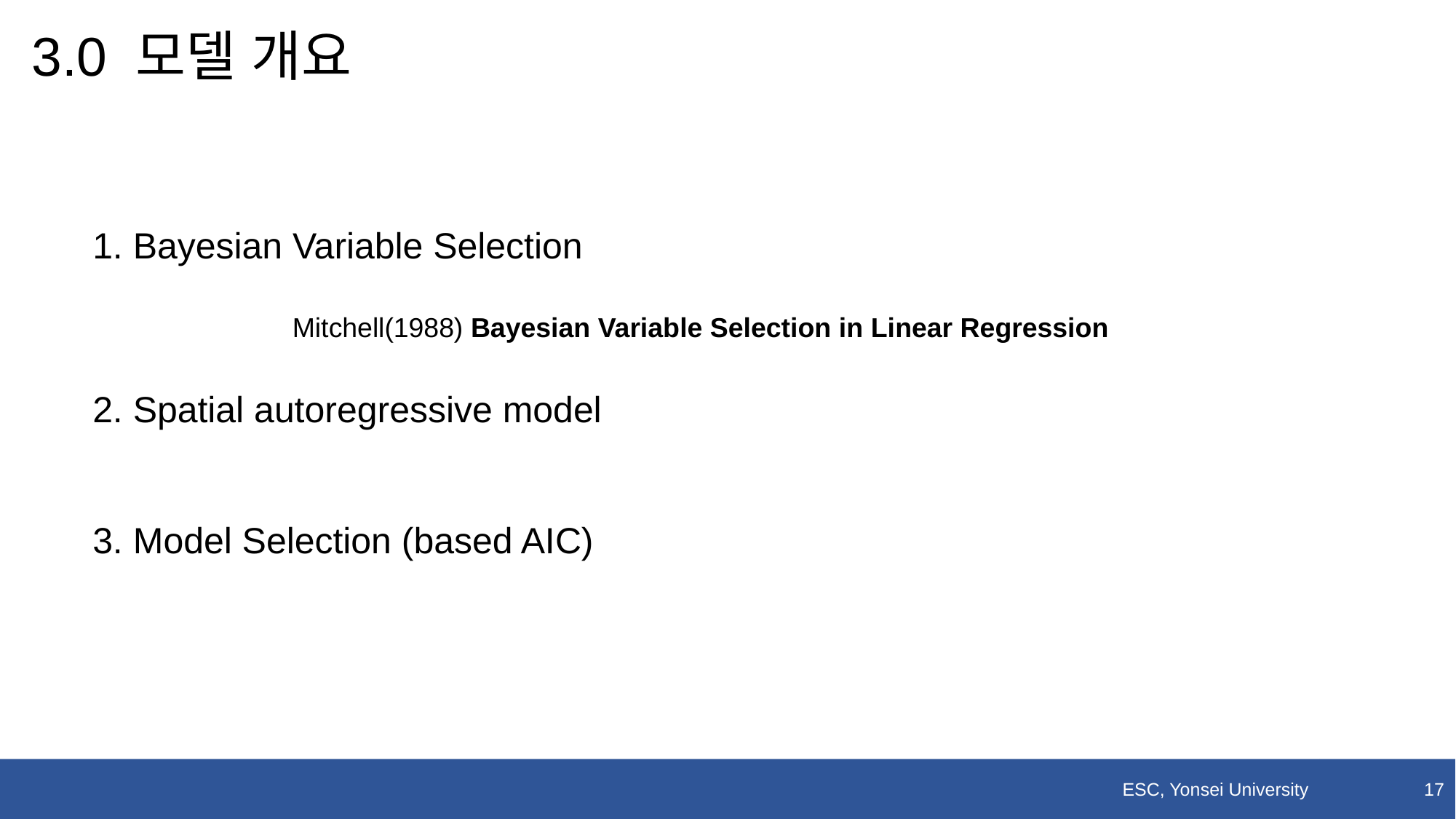

# 3.0 모델 개요
1. Bayesian Variable Selection

Mitchell(1988) Bayesian Variable Selection in Linear Regression

2. Spatial autoregressive model

3. Model Selection (based AIC)
ESC, Yonsei University
17